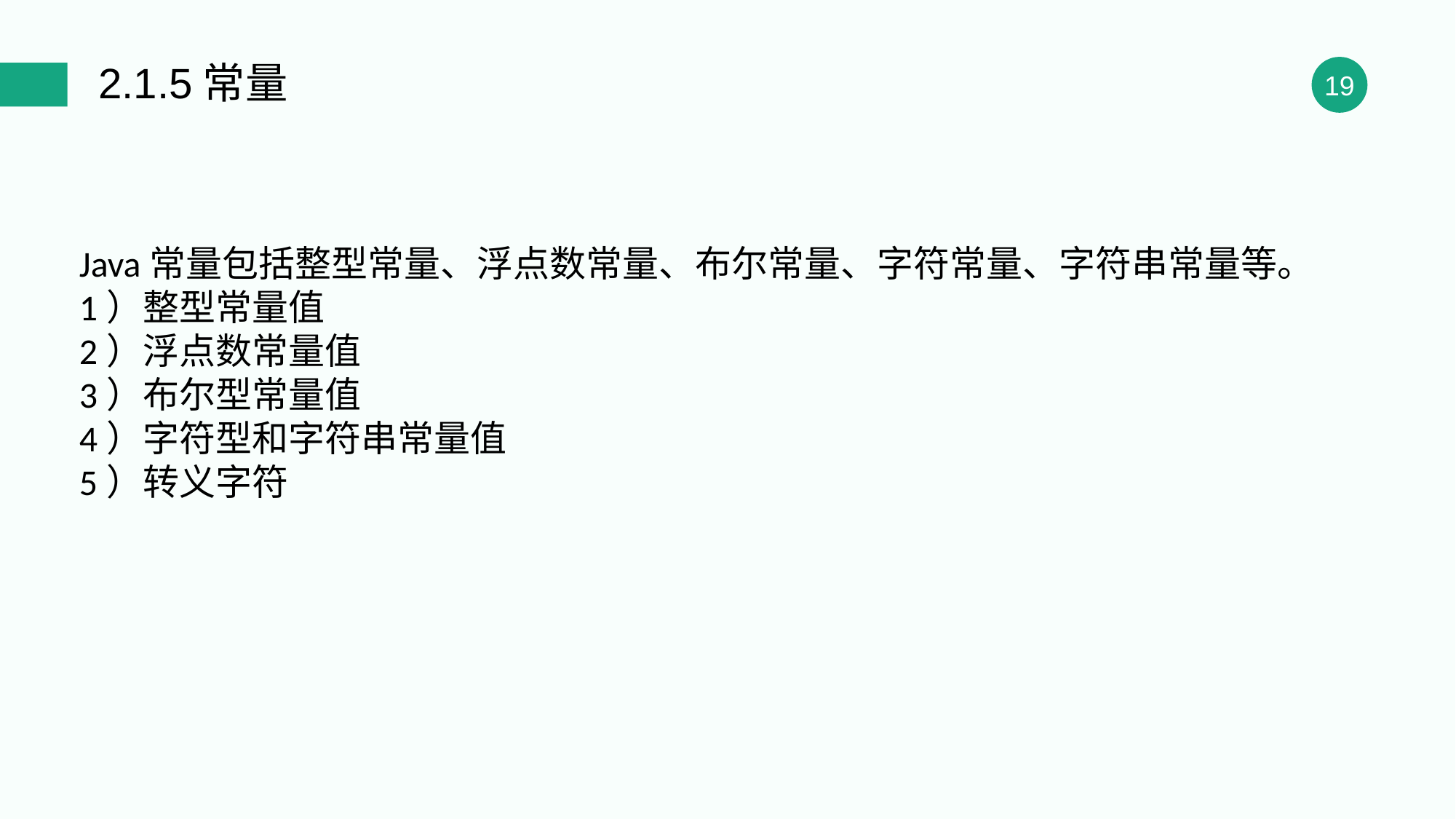

2.1.5常量
Java常量包括整型常量、浮点数常量、布尔常量、字符常量、字符串常量等。
1）整型常量值
2）浮点数常量值
3）布尔型常量值
4）字符型和字符串常量值
5）转义字符